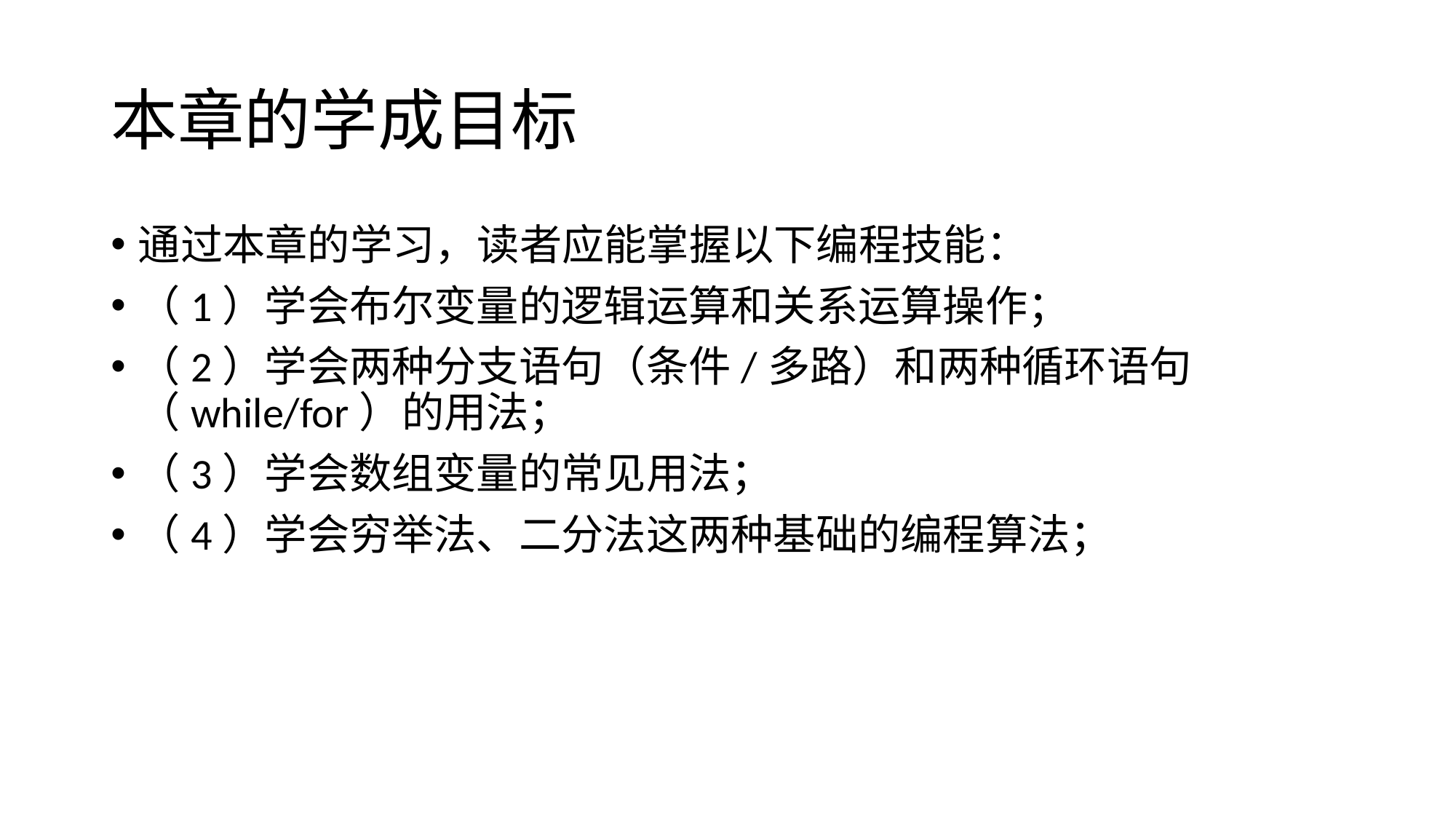

# 本章的学成目标
通过本章的学习，读者应能掌握以下编程技能：
（1）学会布尔变量的逻辑运算和关系运算操作；
（2）学会两种分支语句（条件/多路）和两种循环语句（while/for）的用法；
（3）学会数组变量的常见用法；
（4）学会穷举法、二分法这两种基础的编程算法；